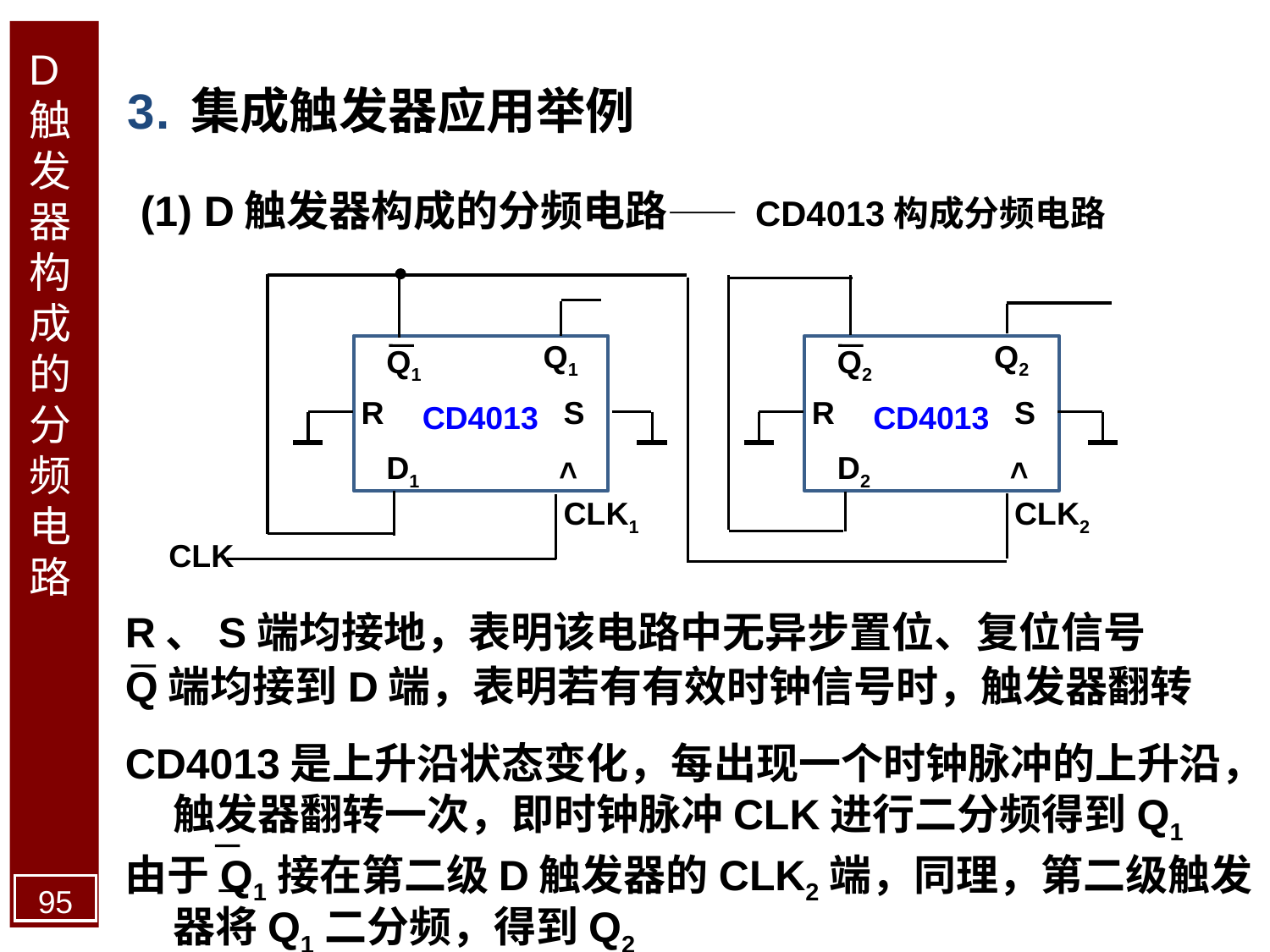

D触发器构成的分频电路
集成触发器应用举例
(1) D触发器构成的分频电路—— CD4013构成分频电路

Q1

Q1
R
S
CD4013
<
D1
Q2

Q2

R
S
CD4013
<
D2
CLK1
CLK2
CLK
R、S端均接地，表明该电路中无异步置位、复位信号
Q端均接到D端，表明若有有效时钟信号时，触发器翻转

CD4013是上升沿状态变化，每出现一个时钟脉冲的上升沿，触发器翻转一次，即时钟脉冲CLK进行二分频得到Q1
由于Q1接在第二级D触发器的CLK2端，同理，第二级触发器将Q1二分频，得到Q2

95